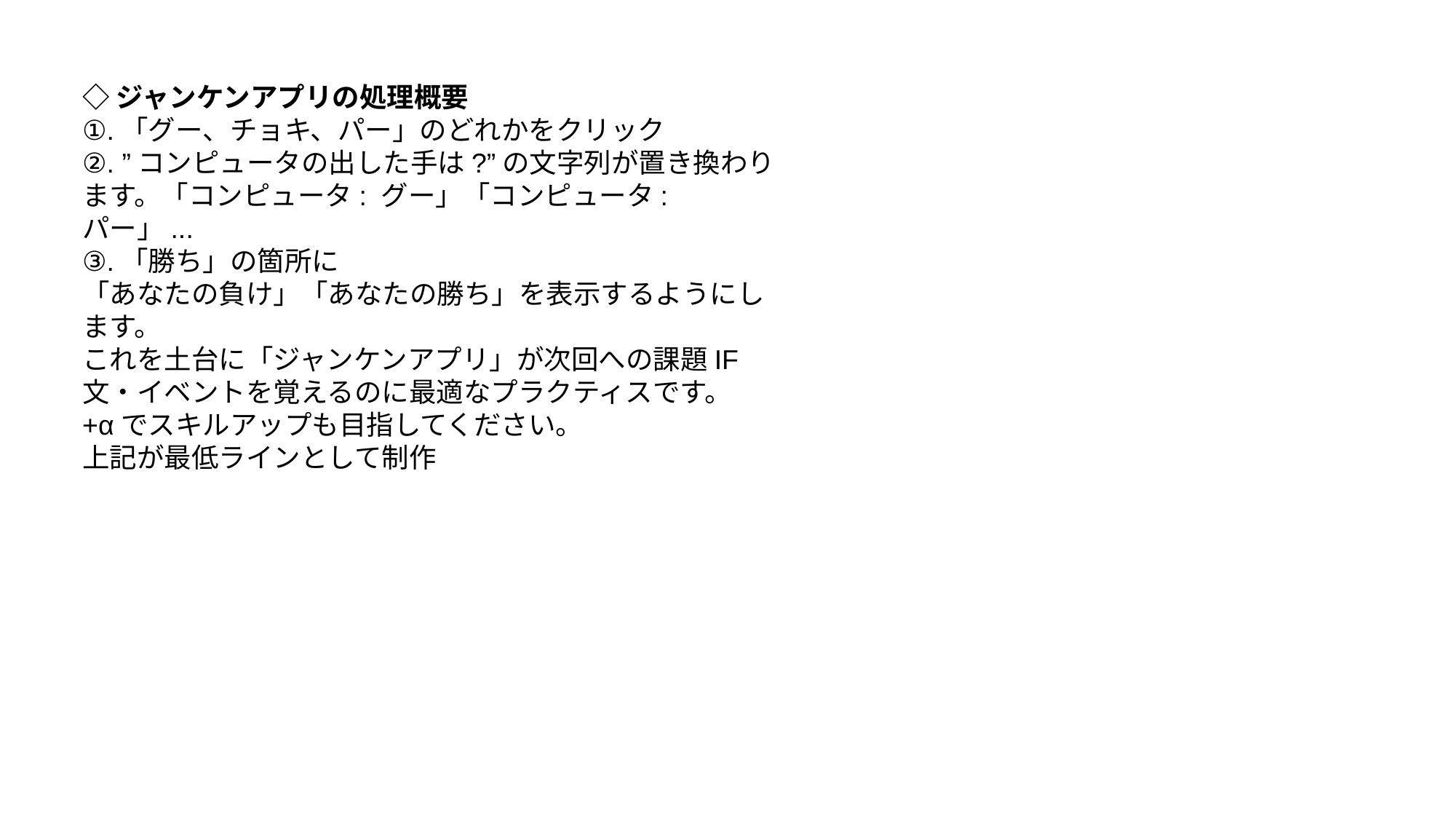

◇ジャンケンアプリの処理概要
①.「グー、チョキ、パー」のどれかをクリック
②. ”コンピュータの出した手は?”の文字列が置き換わります。「コンピュータ: グー」「コンピュータ: パー」...
③.「勝ち」の箇所に
「あなたの負け」「あなたの勝ち」を表示するようにします。
これを土台に「ジャンケンアプリ」が次回への課題IF文・イベントを覚えるのに最適なプラクティスです。
+αでスキルアップも目指してください。
上記が最低ラインとして制作